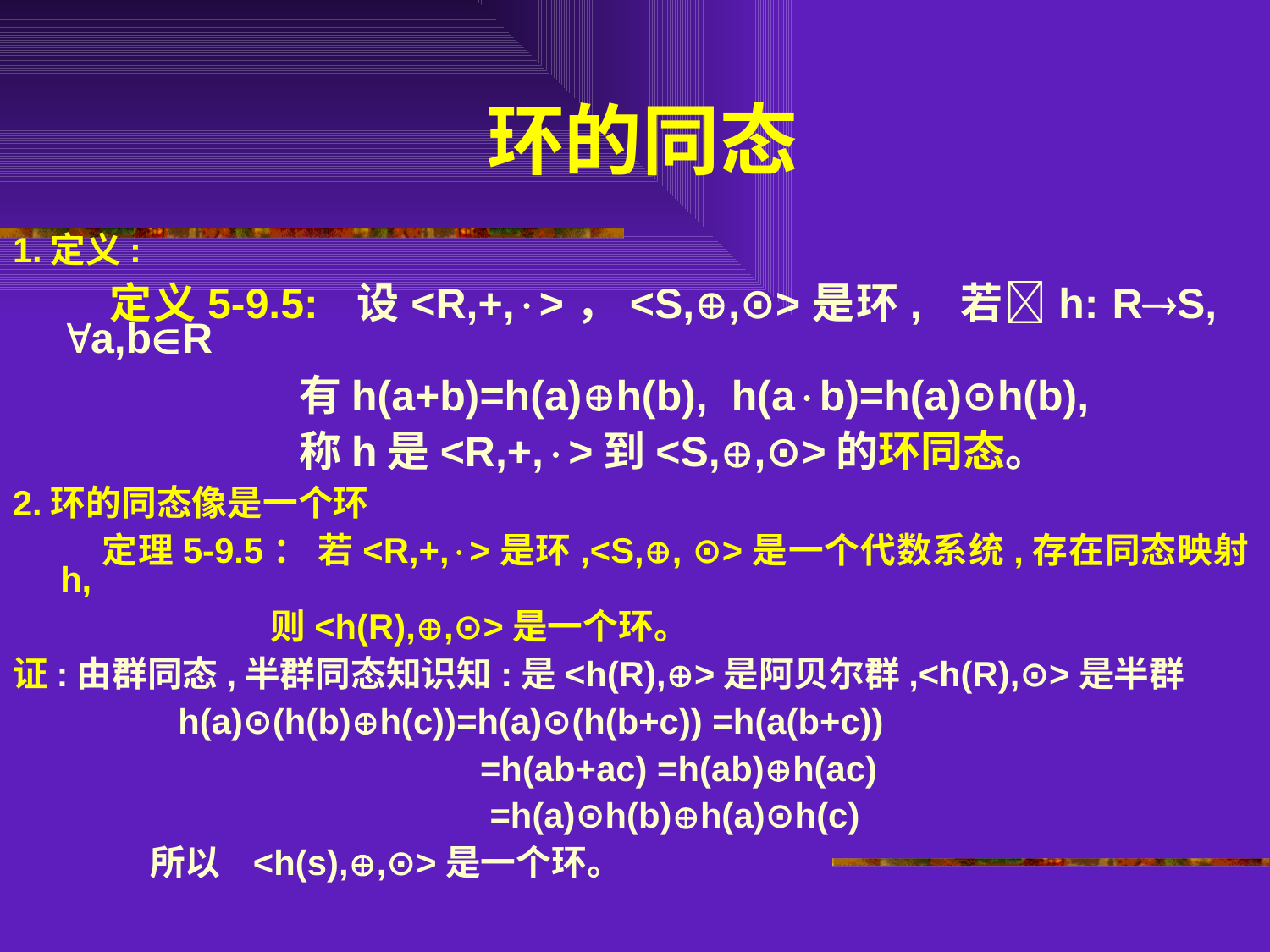

# 环的同态
1.定义:
         定义5-9.5:  设<R,+,⋅>，<S,⊕,⊙>是环,  若∃h: R→S,    ∀a,b∈R
                             有h(a+b)=h(a)⊕h(b),  h(a⋅b)=h(a)⊙h(b),
                             称h是<R,+,⋅>到<S,⊕,⊙>的环同态。
2.环的同态像是一个环
         定理5-9.5： 若<R,+,⋅>是环,<S,⊕, ⊙>是一个代数系统,存在同态映射h,
                               则<h(R),⊕,⊙>是一个环。
证:由群同态,半群同态知识知:是<h(R),⊕>是阿贝尔群,<h(R),⊙>是半群
                 h(a)⊙(h(b)⊕h(c))=h(a)⊙(h(b+c)) =h(a(b+c))
                                                =h(ab+ac) =h(ab)⊕h(ac)
                                                 =h(a)⊙h(b)⊕h(a)⊙h(c)
                所以   <h(s),⊕,⊙>是一个环。